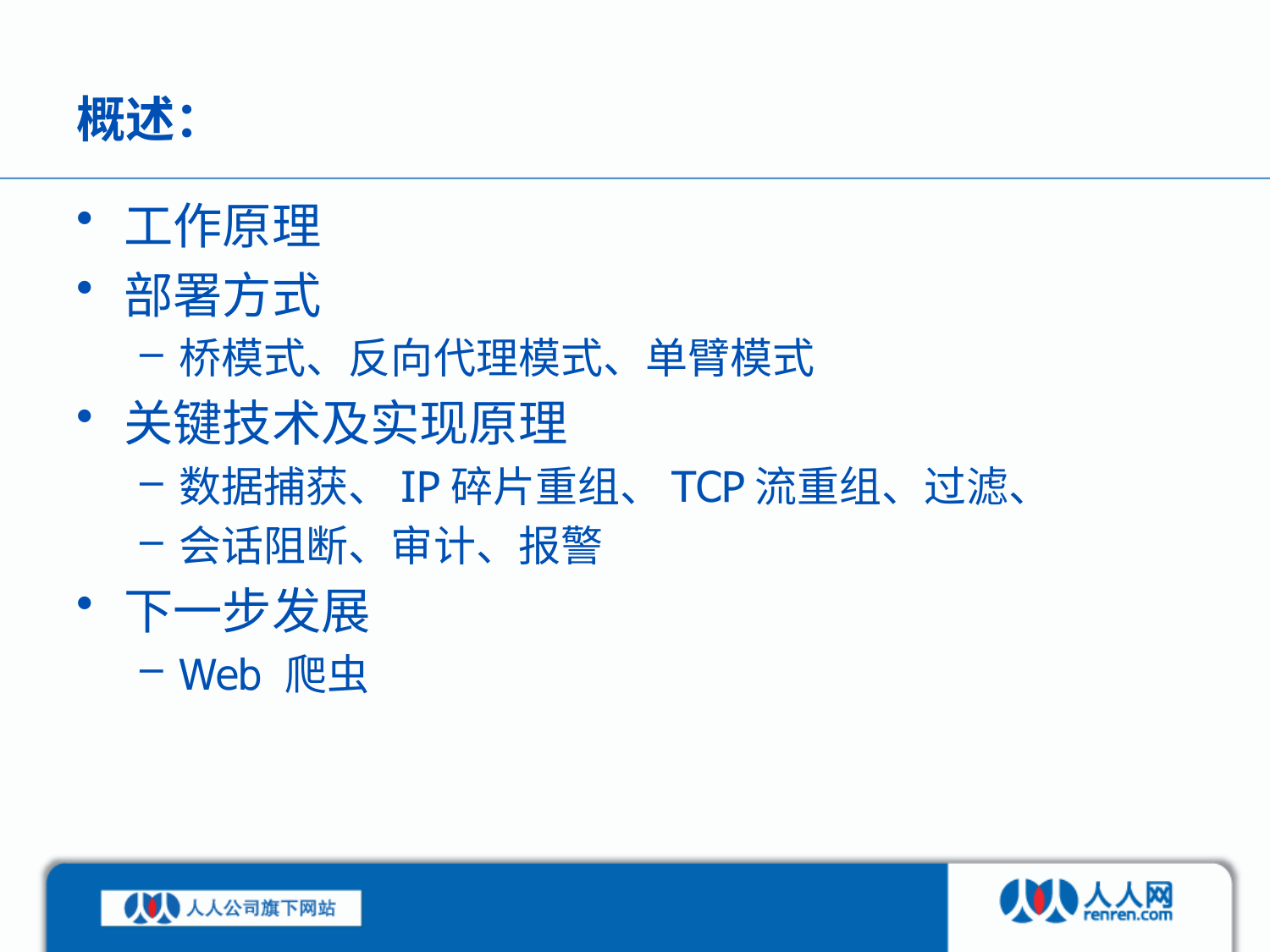

# 概述：
工作原理
部署方式
桥模式、反向代理模式、单臂模式
关键技术及实现原理
数据捕获、IP碎片重组、TCP流重组、过滤、
会话阻断、审计、报警
下一步发展
Web 爬虫